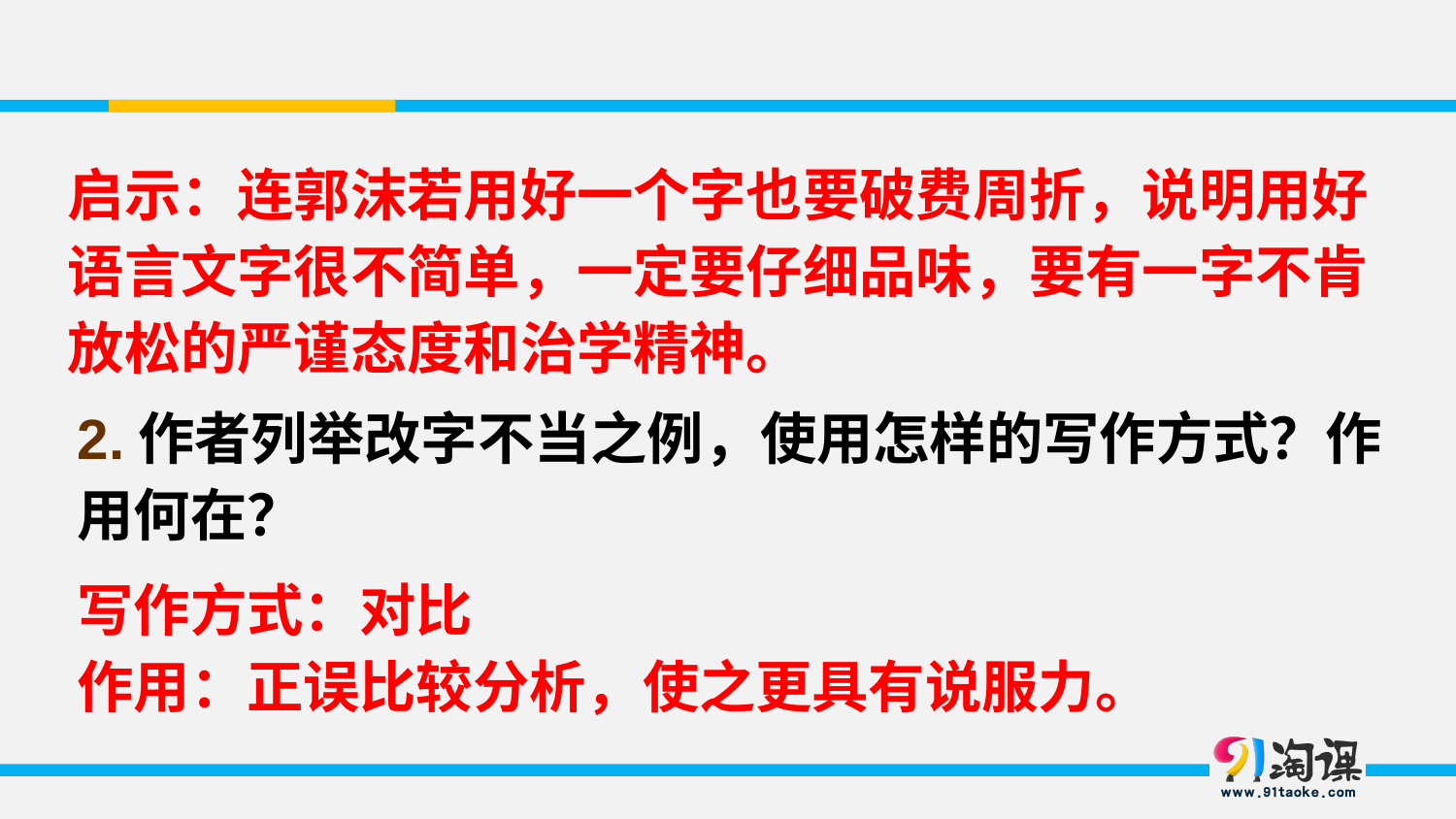

启示：连郭沫若用好一个字也要破费周折，说明用好语言文字很不简单，一定要仔细品味，要有一字不肯放松的严谨态度和治学精神。
2.作者列举改字不当之例，使用怎样的写作方式？作用何在？
写作方式：对比
作用：正误比较分析，使之更具有说服力。